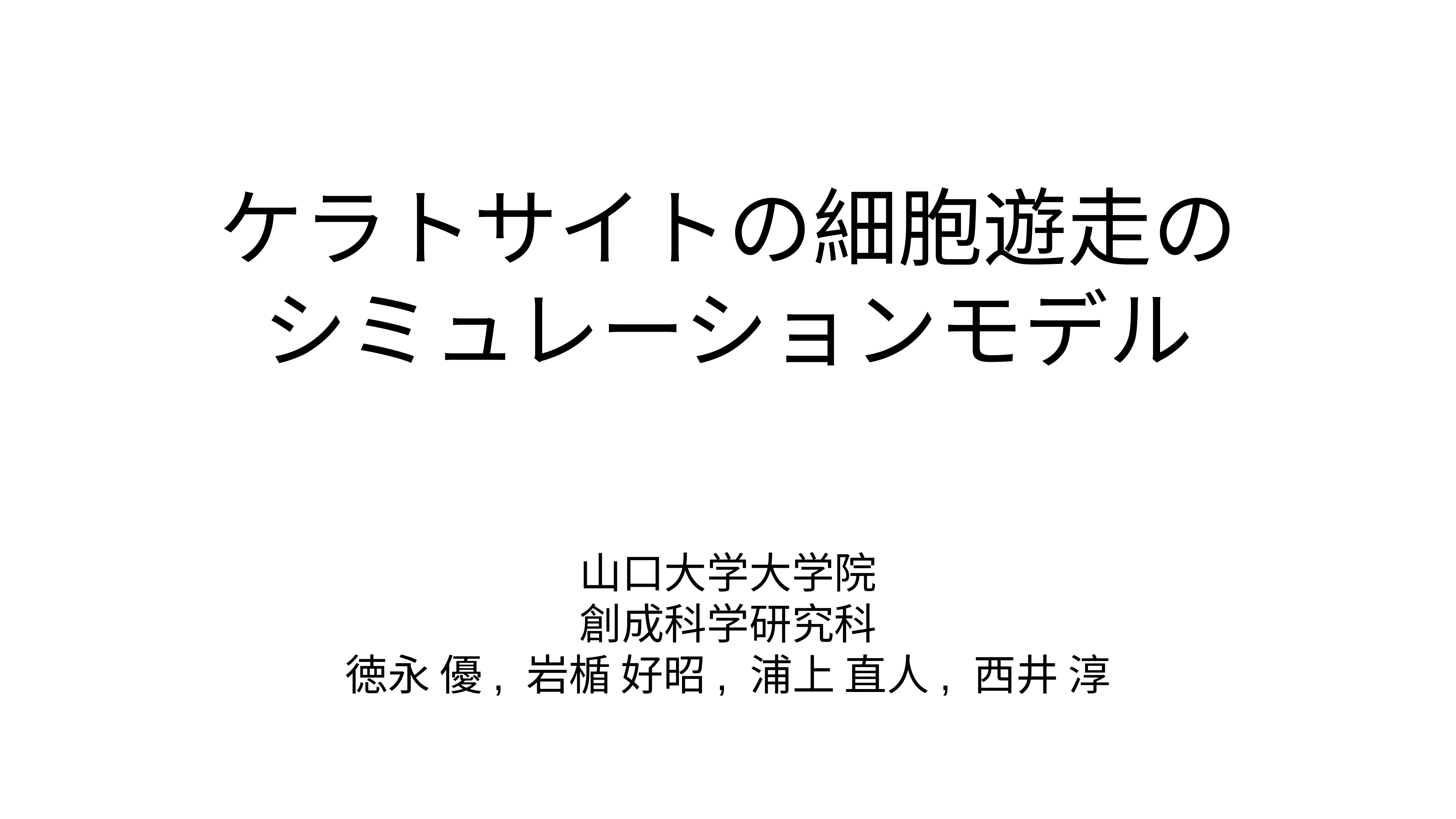

# ケラトサイトの細胞遊走の
シミュレーションモデル
山口大学大学院
創成科学研究科
徳永 優, 岩楯 好昭, 浦上 直人, 西井 淳